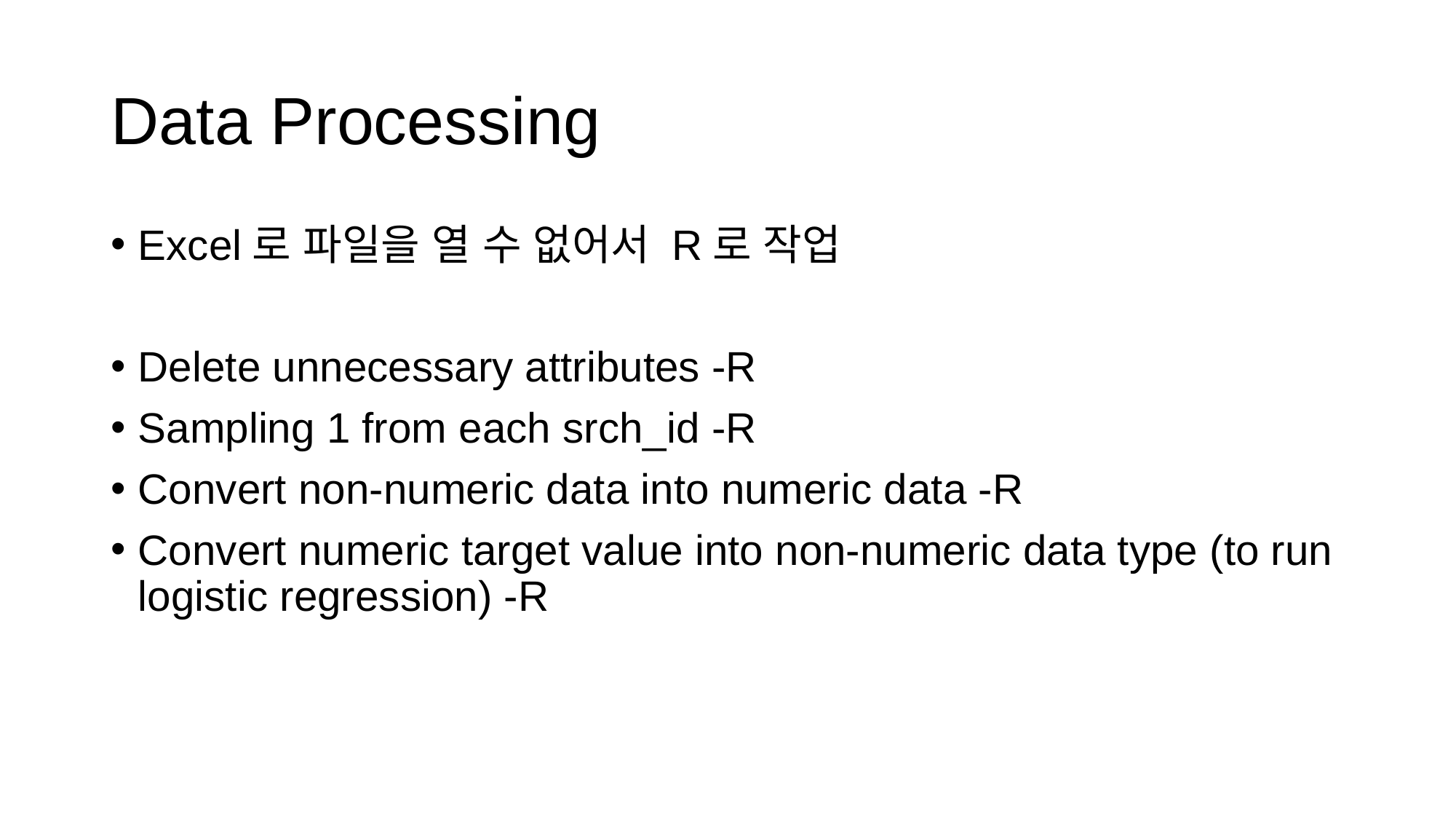

# Data Processing
Excel로 파일을 열 수 없어서 R로 작업

Delete unnecessary attributes -R
Sampling 1 from each srch_id -R
Convert non-numeric data into numeric data -R
Convert numeric target value into non-numeric data type (to run logistic regression) -R